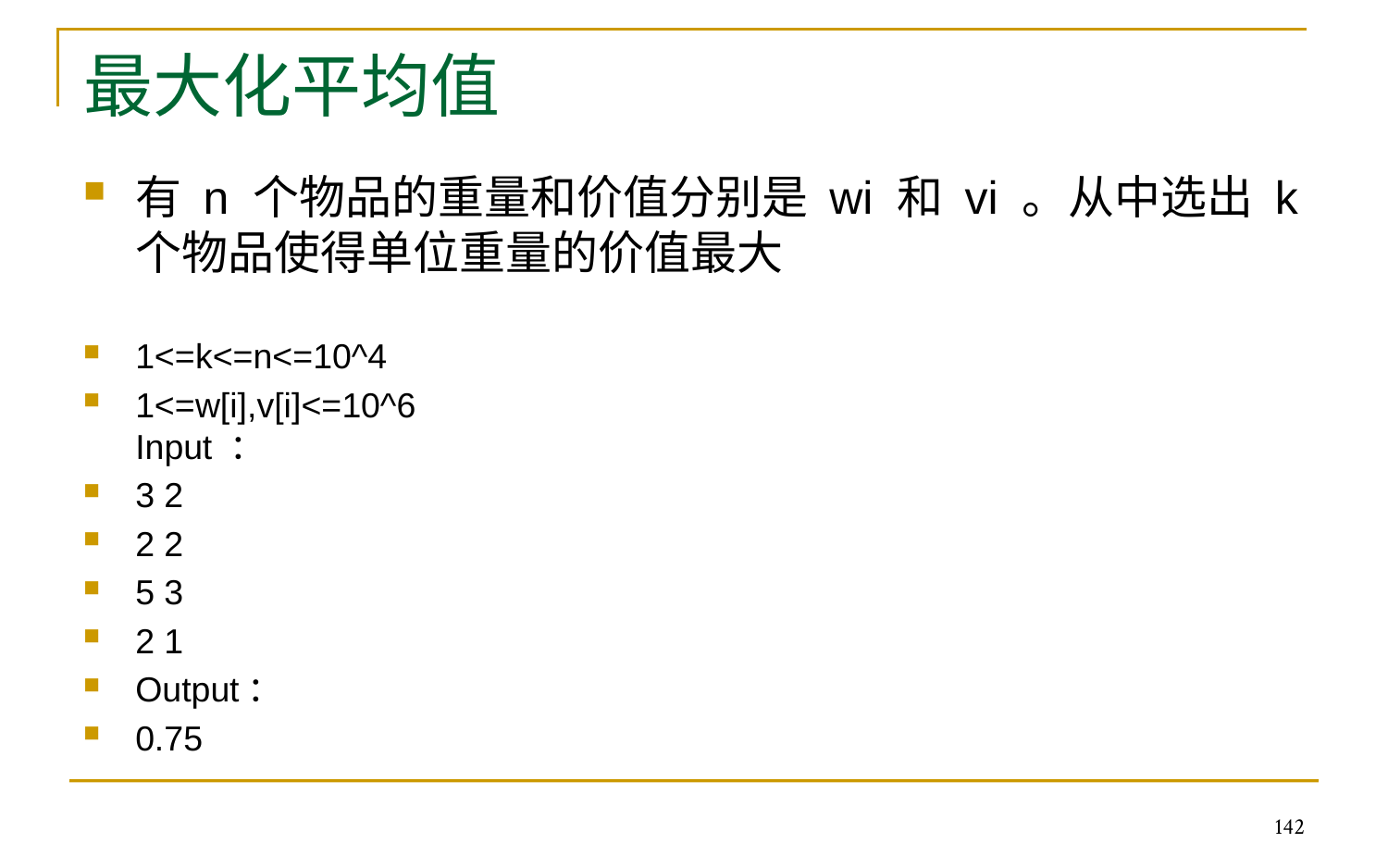

# 最大化平均值
有 n 个物品的重量和价值分别是 wi 和 vi 。从中选出 k 个物品使得单位重量的价值最大

1<=k<=n<=10^4
1<=w[i],v[i]<=10^6
Input ：
3 2
2 2
5 3
2 1
Output：
0.75

142